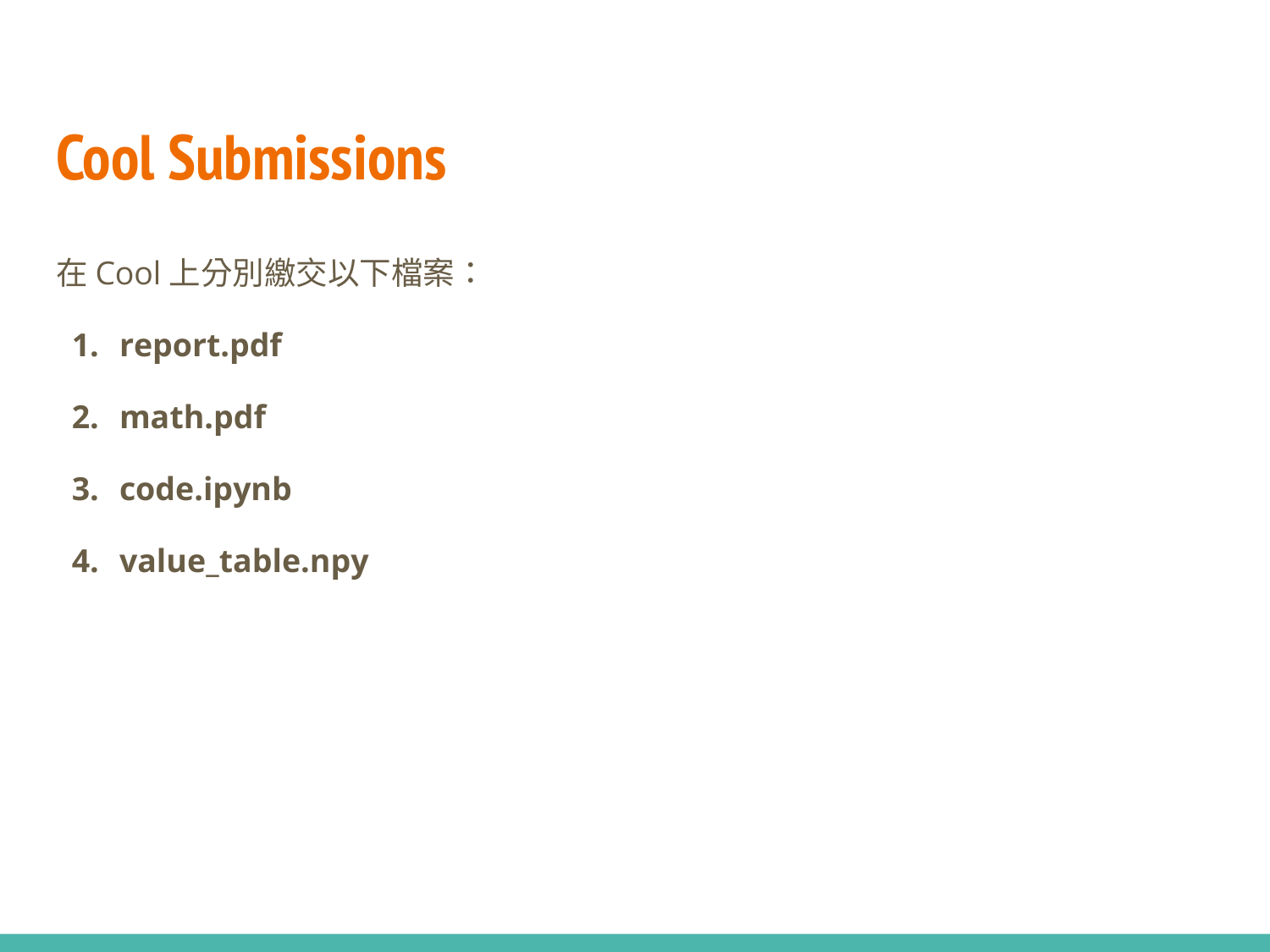

# Cool Submissions
在Cool上分別繳交以下檔案：
report.pdf
math.pdf
code.ipynb
value_table.npy